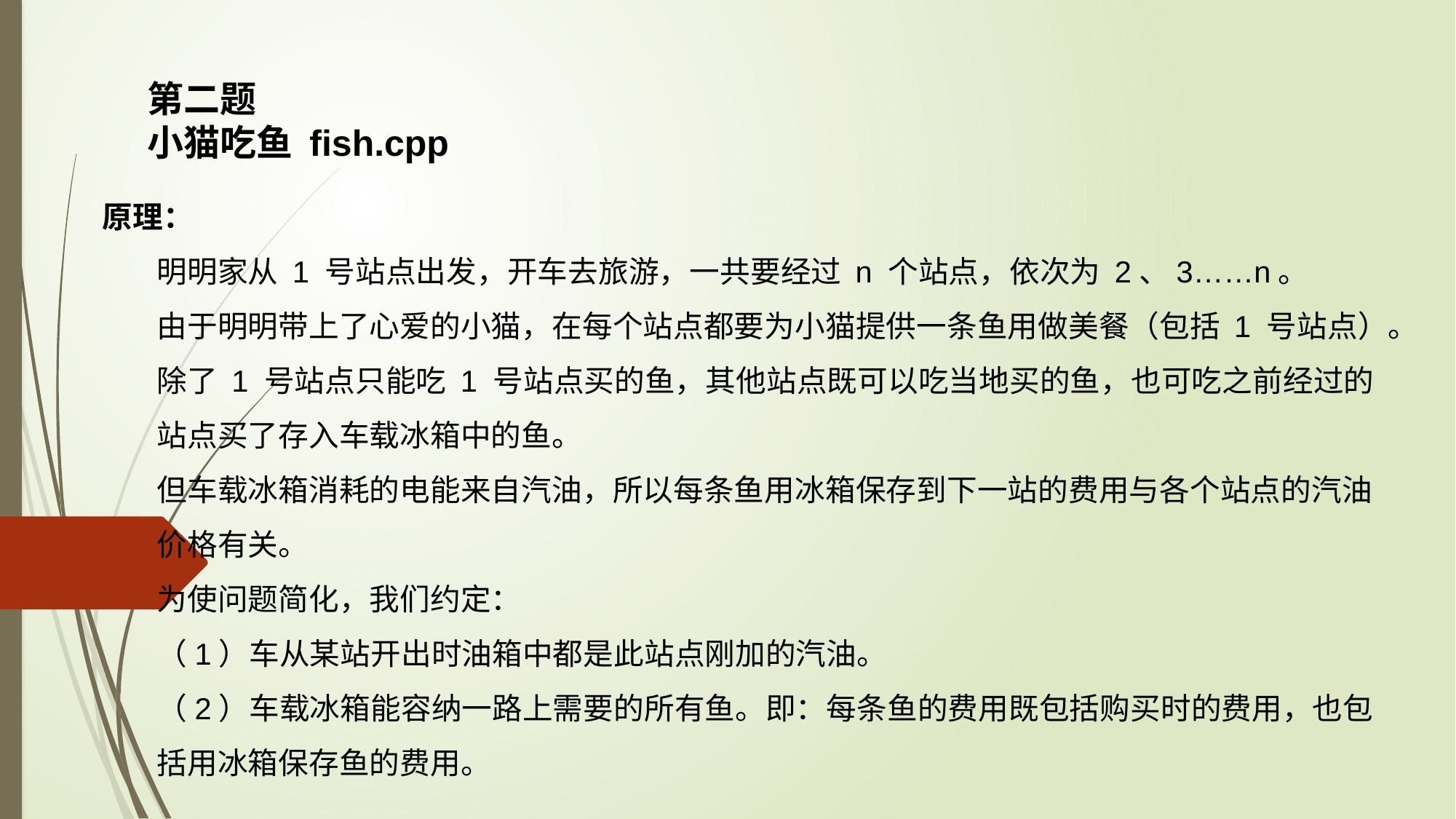

第二题
小猫吃鱼 fish.cpp
原理：
明明家从 1 号站点出发，开车去旅游，一共要经过 n 个站点，依次为 2、3……n。
由于明明带上了心爱的小猫，在每个站点都要为小猫提供一条鱼用做美餐（包括 1 号站点）。
除了 1 号站点只能吃 1 号站点买的鱼，其他站点既可以吃当地买的鱼，也可吃之前经过的站点买了存入车载冰箱中的鱼。
但车载冰箱消耗的电能来自汽油，所以每条鱼用冰箱保存到下一站的费用与各个站点的汽油价格有关。
为使问题简化，我们约定：
（1）车从某站开出时油箱中都是此站点刚加的汽油。
（2）车载冰箱能容纳一路上需要的所有鱼。即：每条鱼的费用既包括购买时的费用，也包括用冰箱保存鱼的费用。